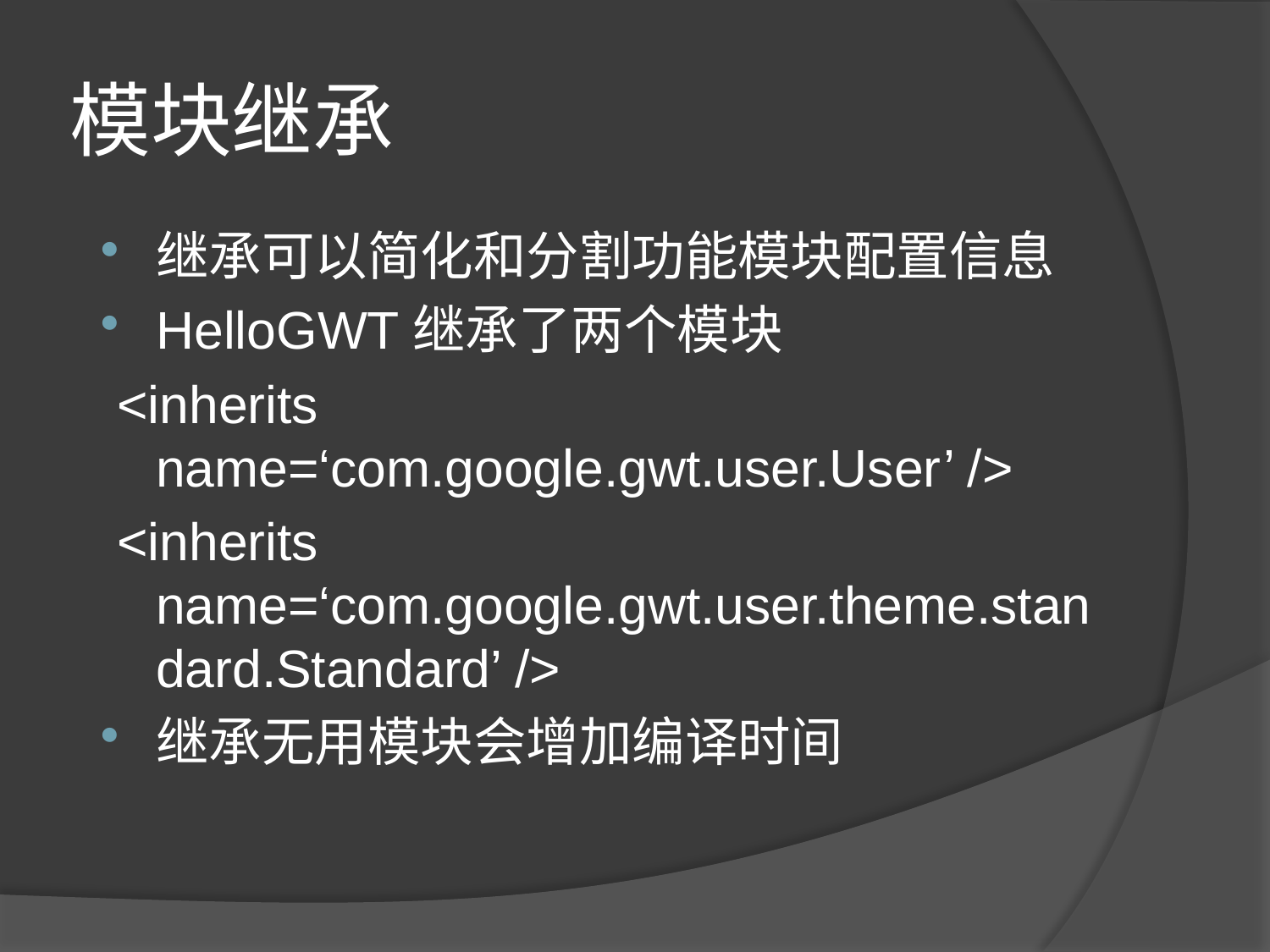

# 模块继承
继承可以简化和分割功能模块配置信息
HelloGWT继承了两个模块
 <inherits name=‘com.google.gwt.user.User’ />
 <inherits name=‘com.google.gwt.user.theme.standard.Standard’ />
继承无用模块会增加编译时间